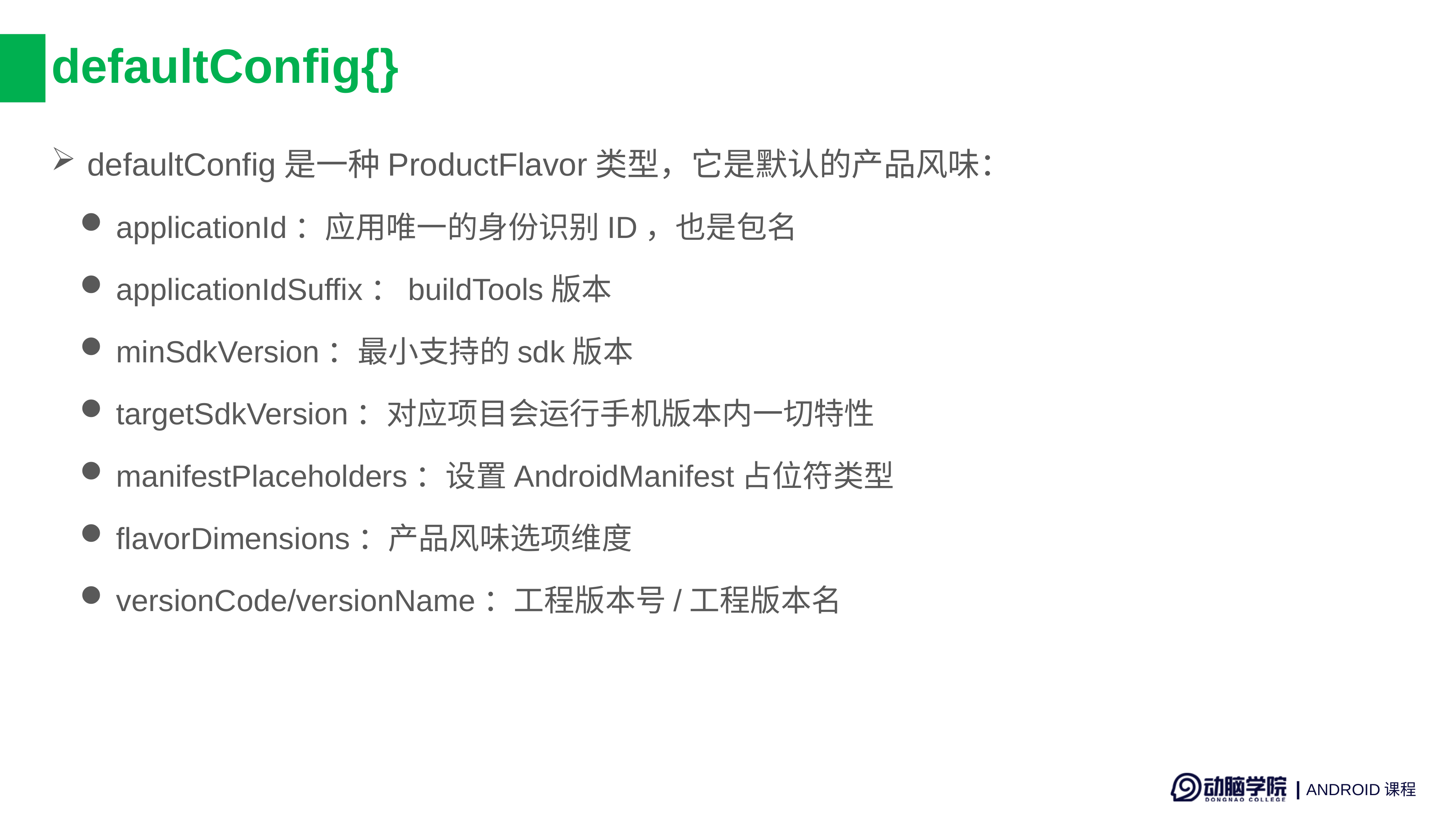

# defaultConfig{}
defaultConfig是一种ProductFlavor类型，它是默认的产品风味：
applicationId：应用唯一的身份识别ID，也是包名
applicationIdSuffix：buildTools版本
minSdkVersion：最小支持的sdk版本
targetSdkVersion：对应项目会运行手机版本内一切特性
manifestPlaceholders：设置AndroidManifest占位符类型
flavorDimensions：产品风味选项维度
versionCode/versionName：工程版本号/工程版本名